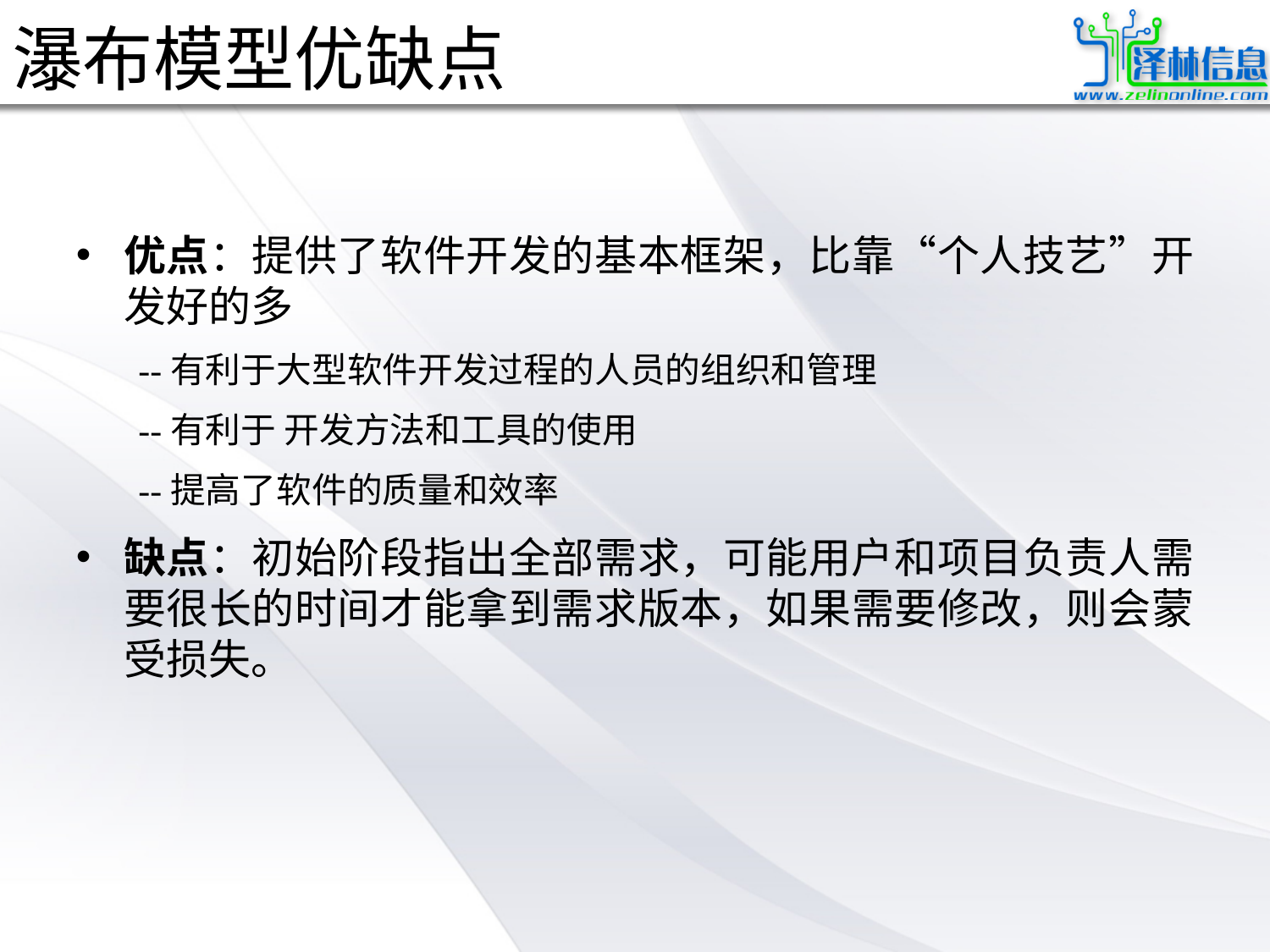

# 瀑布模型优缺点
优点：提供了软件开发的基本框架，比靠“个人技艺”开发好的多
       --有利于大型软件开发过程的人员的组织和管理
       --有利于 开发方法和工具的使用
       --提高了软件的质量和效率
缺点：初始阶段指出全部需求，可能用户和项目负责人需要很长的时间才能拿到需求版本，如果需要修改，则会蒙受损失。